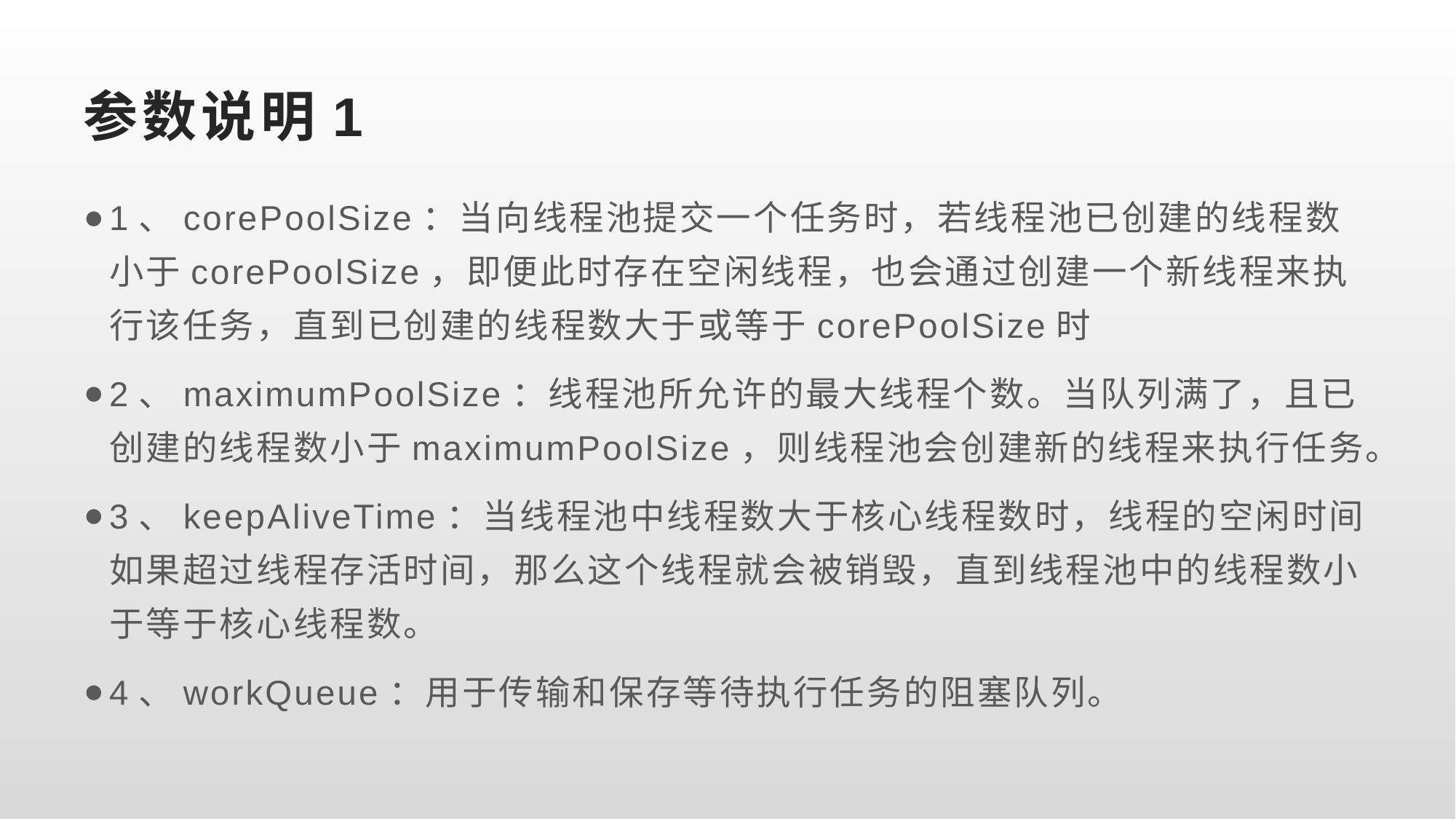

# 参数说明1
1、corePoolSize：当向线程池提交一个任务时，若线程池已创建的线程数小于corePoolSize，即便此时存在空闲线程，也会通过创建一个新线程来执行该任务，直到已创建的线程数大于或等于corePoolSize时
2、maximumPoolSize：线程池所允许的最大线程个数。当队列满了，且已创建的线程数小于maximumPoolSize，则线程池会创建新的线程来执行任务。
3、keepAliveTime：当线程池中线程数大于核心线程数时，线程的空闲时间如果超过线程存活时间，那么这个线程就会被销毁，直到线程池中的线程数小于等于核心线程数。
4、workQueue：用于传输和保存等待执行任务的阻塞队列。